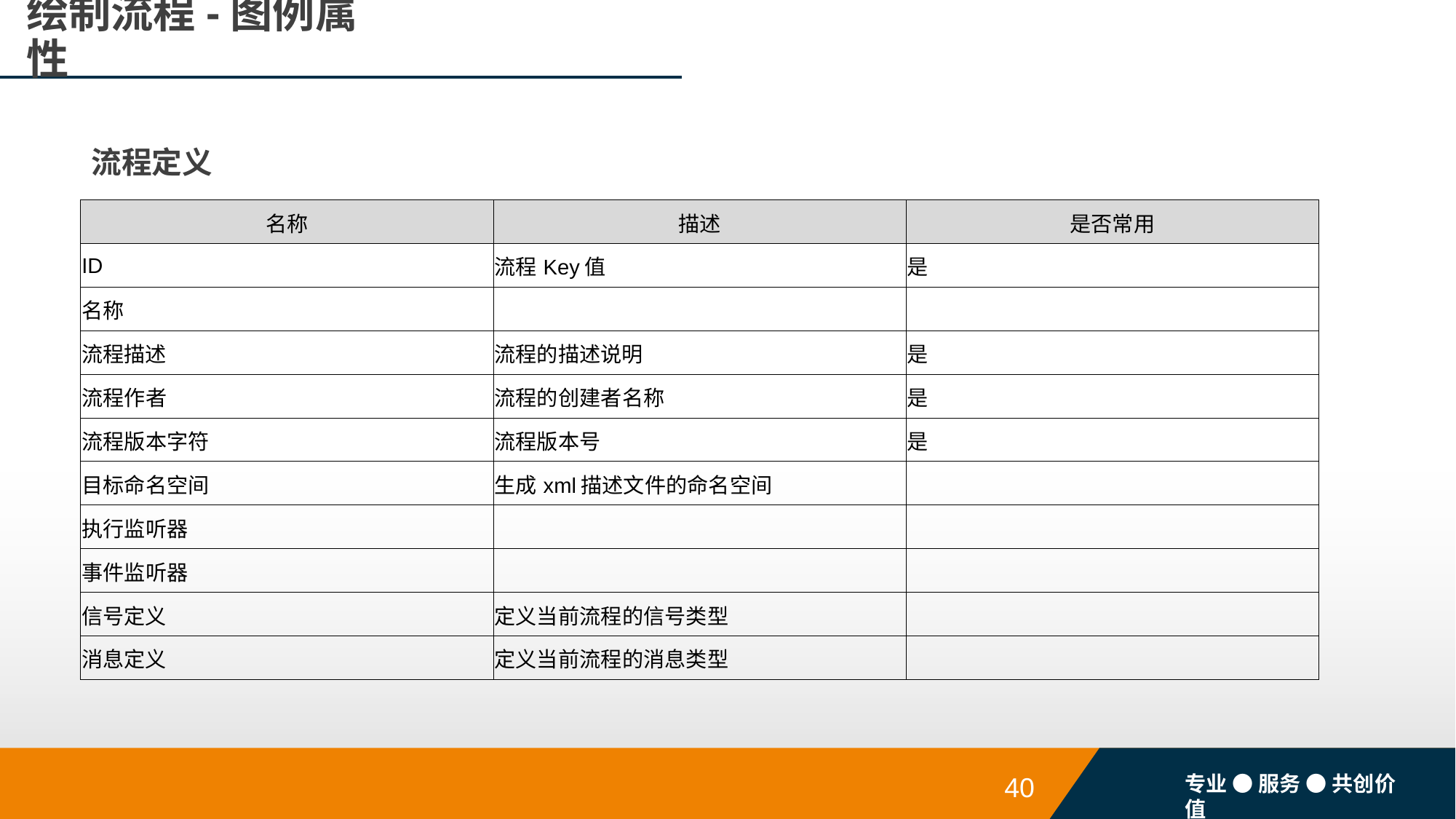

# 绘制流程-图例属性
流程定义
| 名称 | 描述 | 是否常用 |
| --- | --- | --- |
| ID | 流程Key值 | 是 |
| 名称 |  |  |
| 流程描述 | 流程的描述说明 | 是 |
| 流程作者 | 流程的创建者名称 | 是 |
| 流程版本字符 | 流程版本号 | 是 |
| 目标命名空间 | 生成xml描述文件的命名空间 |  |
| 执行监听器 |  |  |
| 事件监听器 |  |  |
| 信号定义 | 定义当前流程的信号类型 |  |
| 消息定义 | 定义当前流程的消息类型 |  |